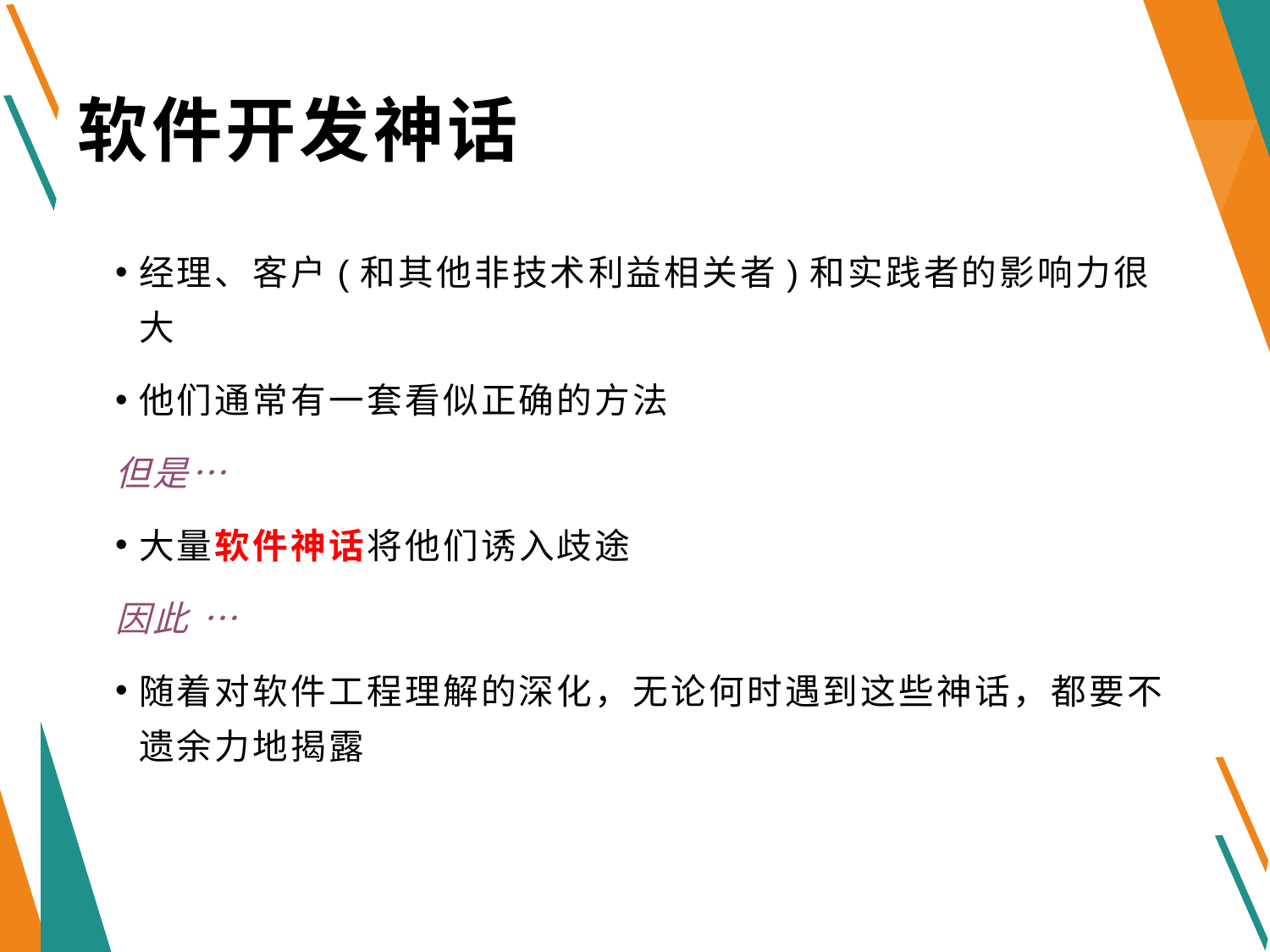

# 软件开发神话
经理、客户(和其他非技术利益相关者)和实践者的影响力很大
他们通常有一套看似正确的方法
但是…
大量软件神话将他们诱入歧途
因此 …
随着对软件工程理解的深化，无论何时遇到这些神话，都要不遗余力地揭露
11